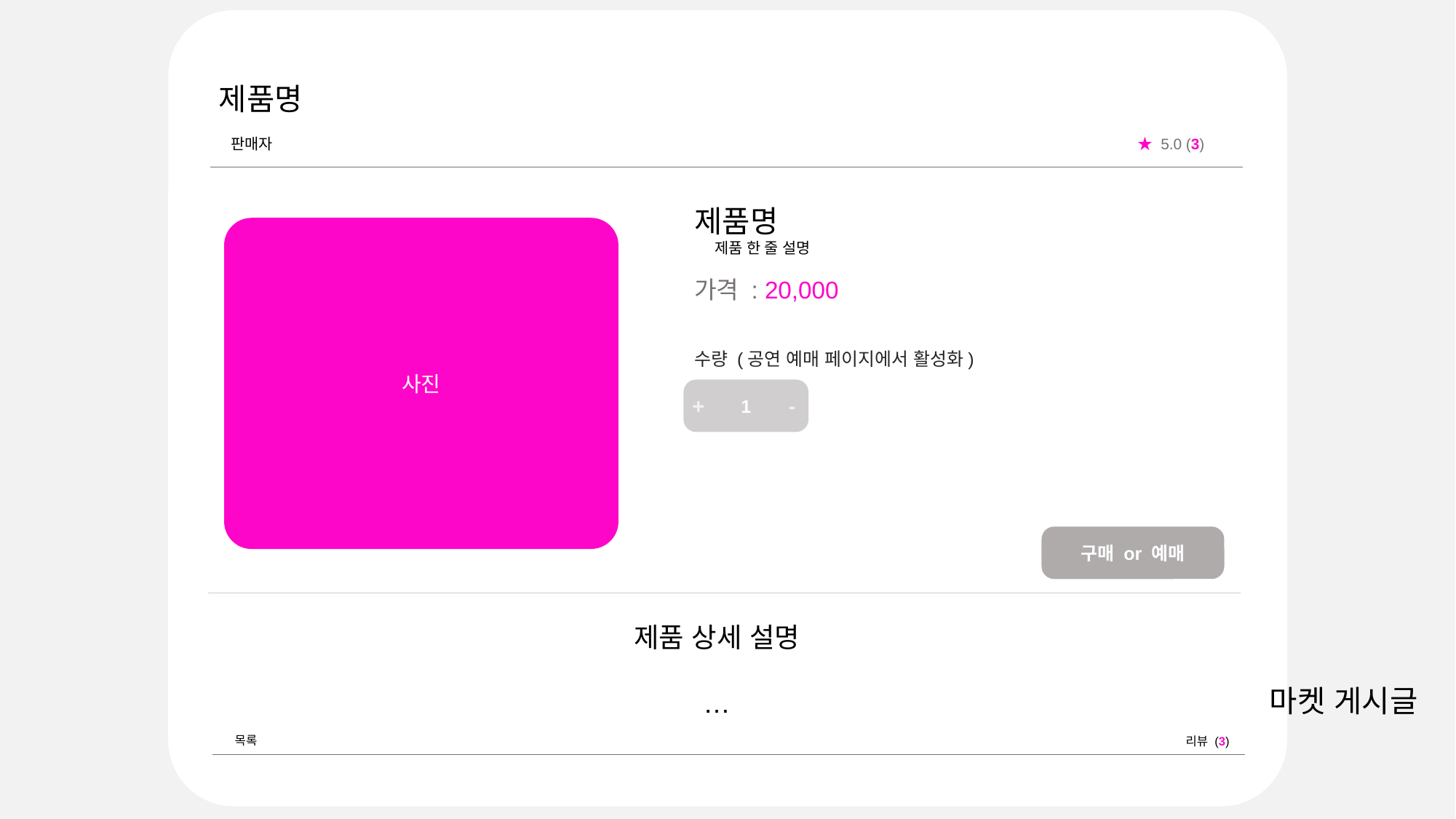

제품명

  판매자   								           ★ 5.0 (3)
제품명
    제품 한 줄 설명

가격 : 20,000

수량 (공연 예매 페이지에서 활성화)

사진

1

+
-
구매 or 예매
제품 상세 설명

…
마켓 게시글
목록
리뷰 (3)